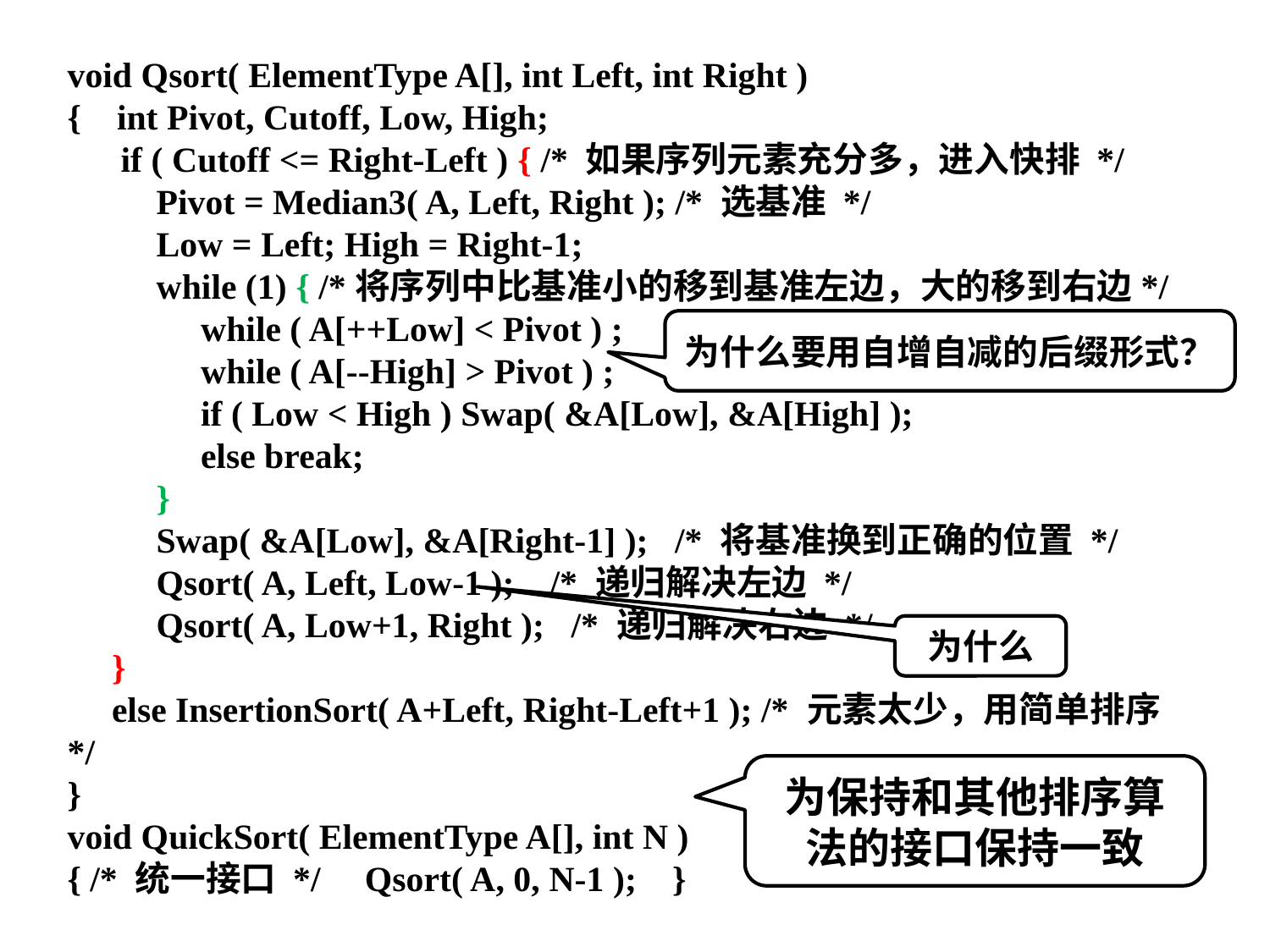

void Qsort( ElementType A[], int Left, int Right )
{    int Pivot, Cutoff, Low, High;
      if ( Cutoff <= Right-Left ) { /* 如果序列元素充分多，进入快排 */
          Pivot = Median3( A, Left, Right ); /* 选基准 */
          Low = Left; High = Right-1;
          while (1) { /*将序列中比基准小的移到基准左边，大的移到右边*/
               while ( A[++Low] < Pivot ) ;
               while ( A[--High] > Pivot ) ;
               if ( Low < High ) Swap( &A[Low], &A[High] );
               else break;
          }
          Swap( &A[Low], &A[Right-1] );   /* 将基准换到正确的位置 */
          Qsort( A, Left, Low-1 );    /* 递归解决左边 */
          Qsort( A, Low+1, Right );   /* 递归解决右边 */
     }
     else InsertionSort( A+Left, Right-Left+1 ); /* 元素太少，用简单排序 */
}
void QuickSort( ElementType A[], int N )
{ /* 统一接口 */     Qsort( A, 0, N-1 );    }
为什么要用自增自减的后缀形式？
为什么
为保持和其他排序算法的接口保持一致